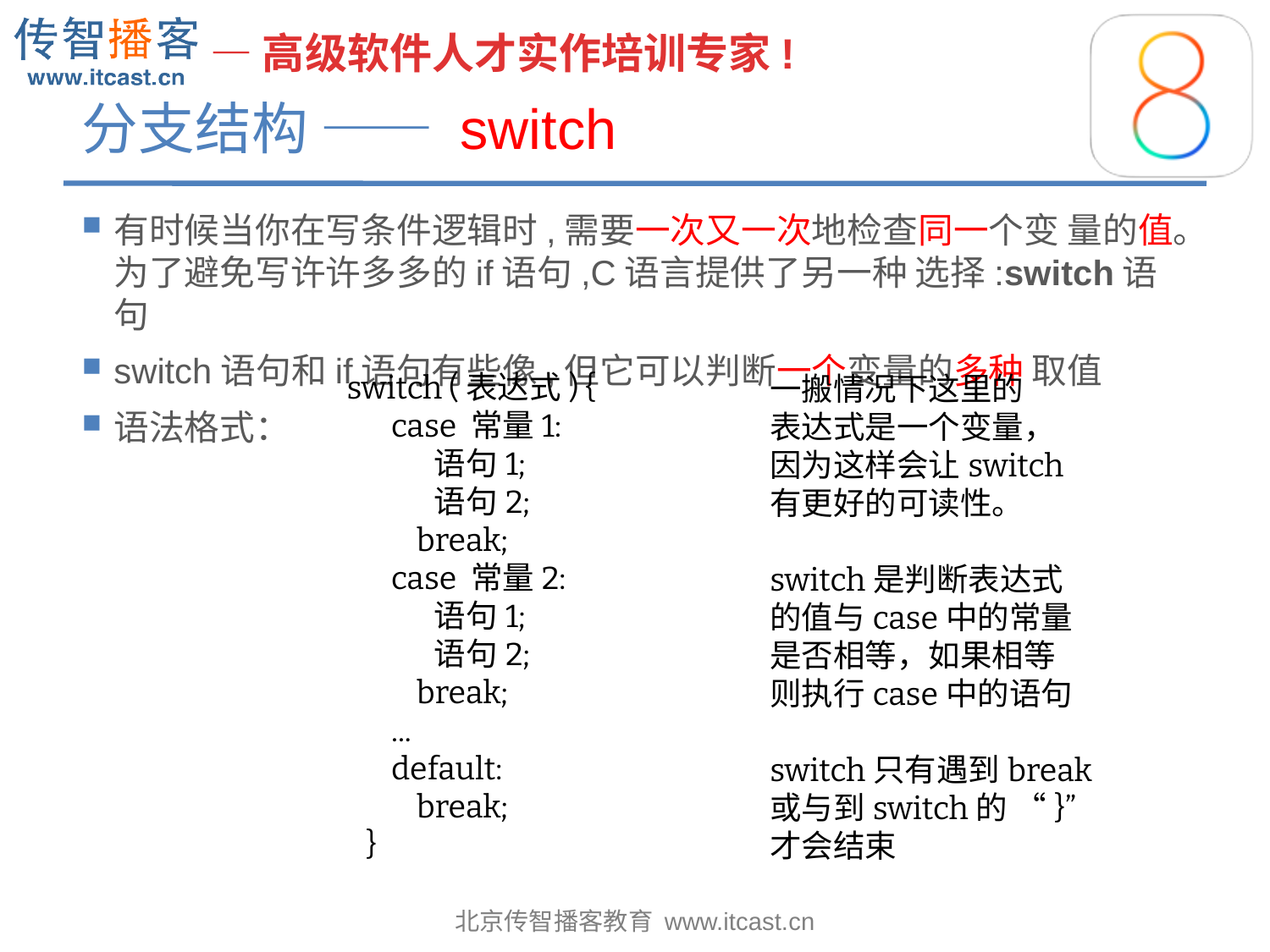

# 分支结构 —— switch
有时候当你在写条件逻辑时,需要一次又一次地检查同一个变 量的值。为了避免写许许多多的if语句,C语言提供了另一种 选择:switch语句
switch语句和if语句有些像,但它可以判断一个变量的多种 取值
语法格式：

 switch (表达式) {
        case 常量1:
            语句1;
            语句2;
            break;
        case 常量2:
            语句1;
            语句2;
            break;
        ...
        default:
            break;
    }
一搬情况下这里的
表达式是一个变量，
因为这样会让switch
有更好的可读性。

switch是判断表达式
的值与case中的常量
是否相等，如果相等
则执行case中的语句

switch只有遇到break
或与到switch的 “}”
才会结束